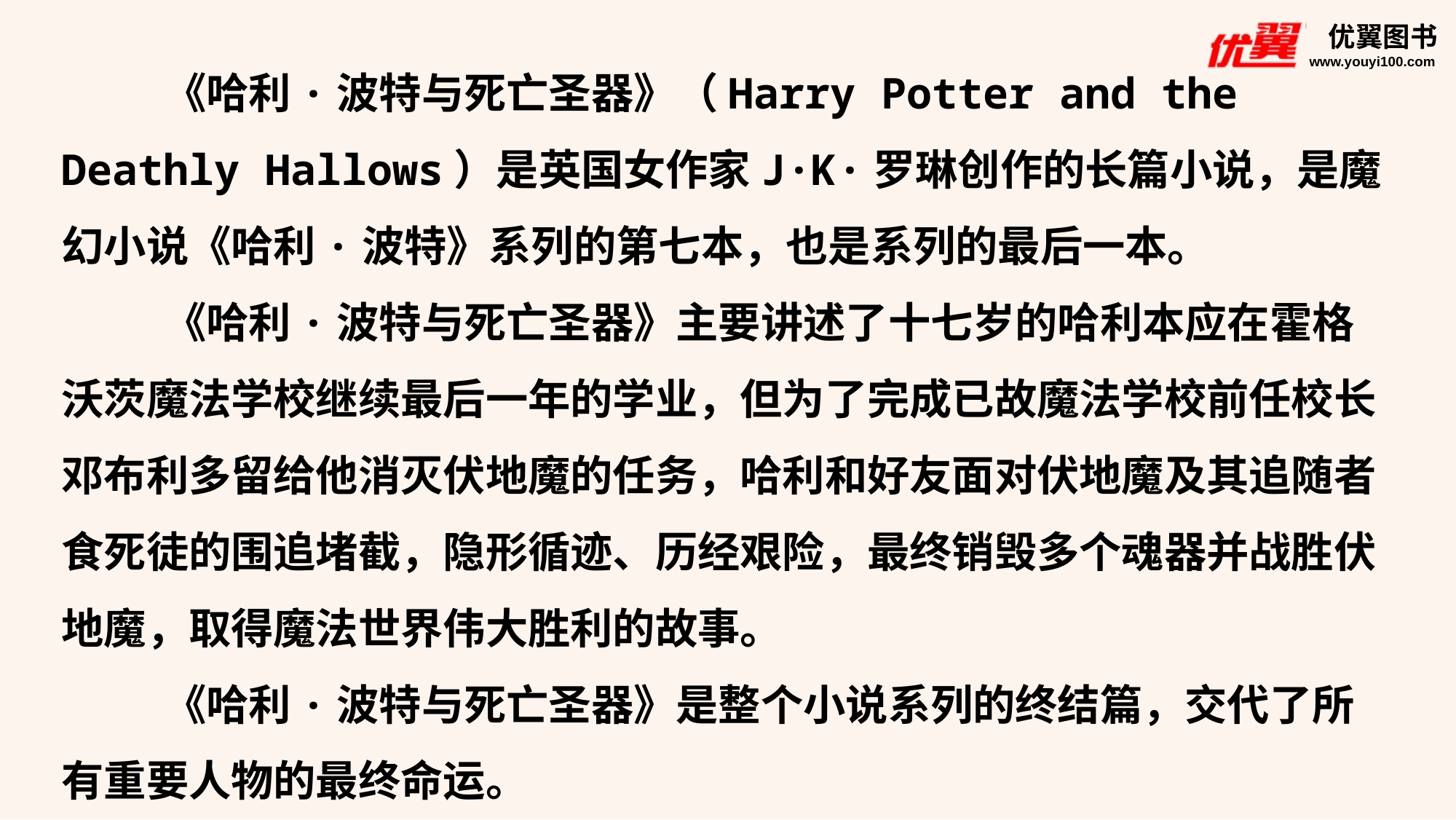

《哈利·波特与死亡圣器》（Harry Potter and the Deathly Hallows）是英国女作家J·K·罗琳创作的长篇小说，是魔幻小说《哈利·波特》系列的第七本，也是系列的最后一本。
《哈利·波特与死亡圣器》主要讲述了十七岁的哈利本应在霍格沃茨魔法学校继续最后一年的学业，但为了完成已故魔法学校前任校长邓布利多留给他消灭伏地魔的任务，哈利和好友面对伏地魔及其追随者食死徒的围追堵截，隐形循迹、历经艰险，最终销毁多个魂器并战胜伏地魔，取得魔法世界伟大胜利的故事。
《哈利·波特与死亡圣器》是整个小说系列的终结篇，交代了所有重要人物的最终命运。